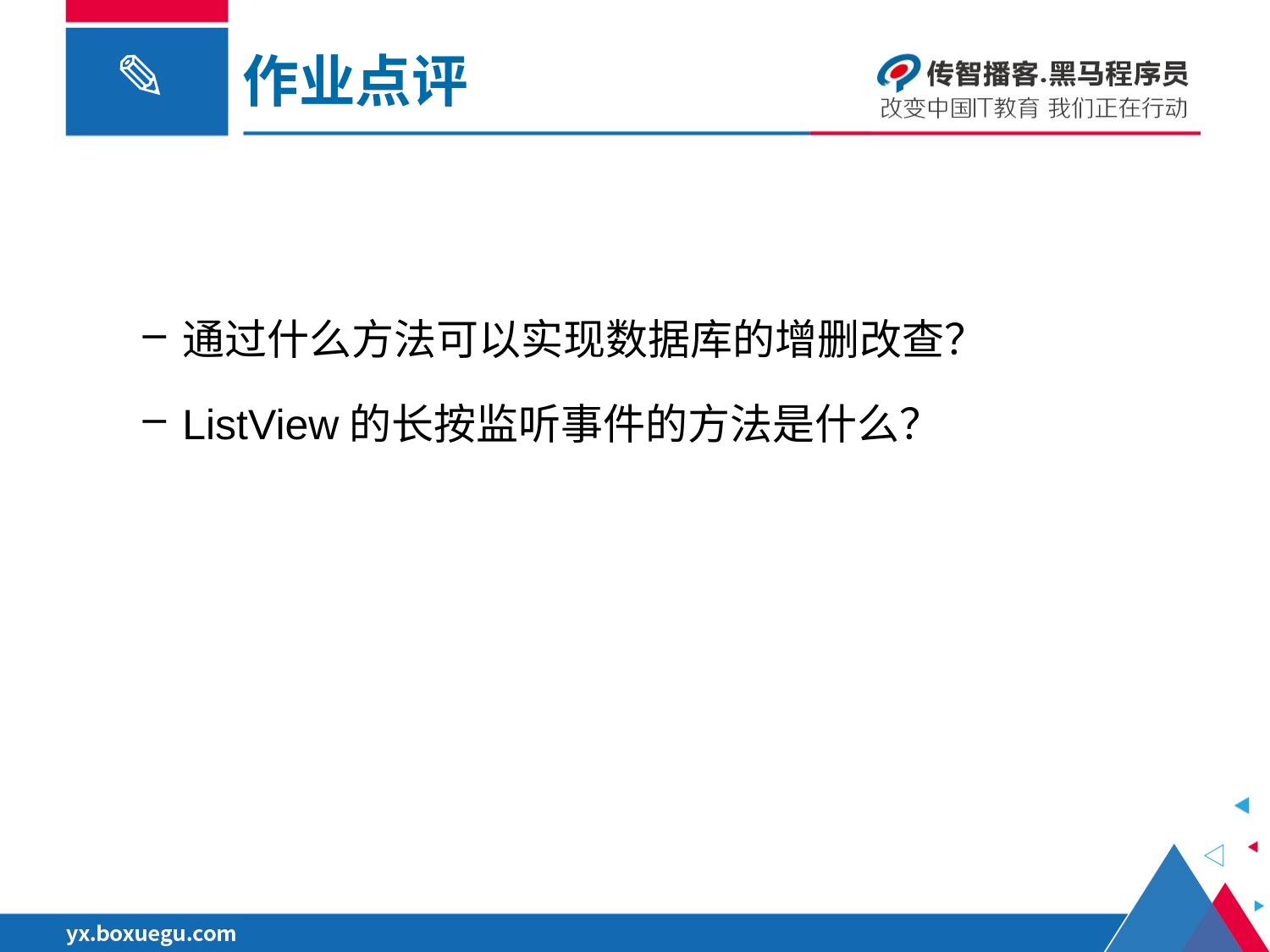

作业点评
通过什么方法可以实现数据库的增删改查？
ListView的长按监听事件的方法是什么？